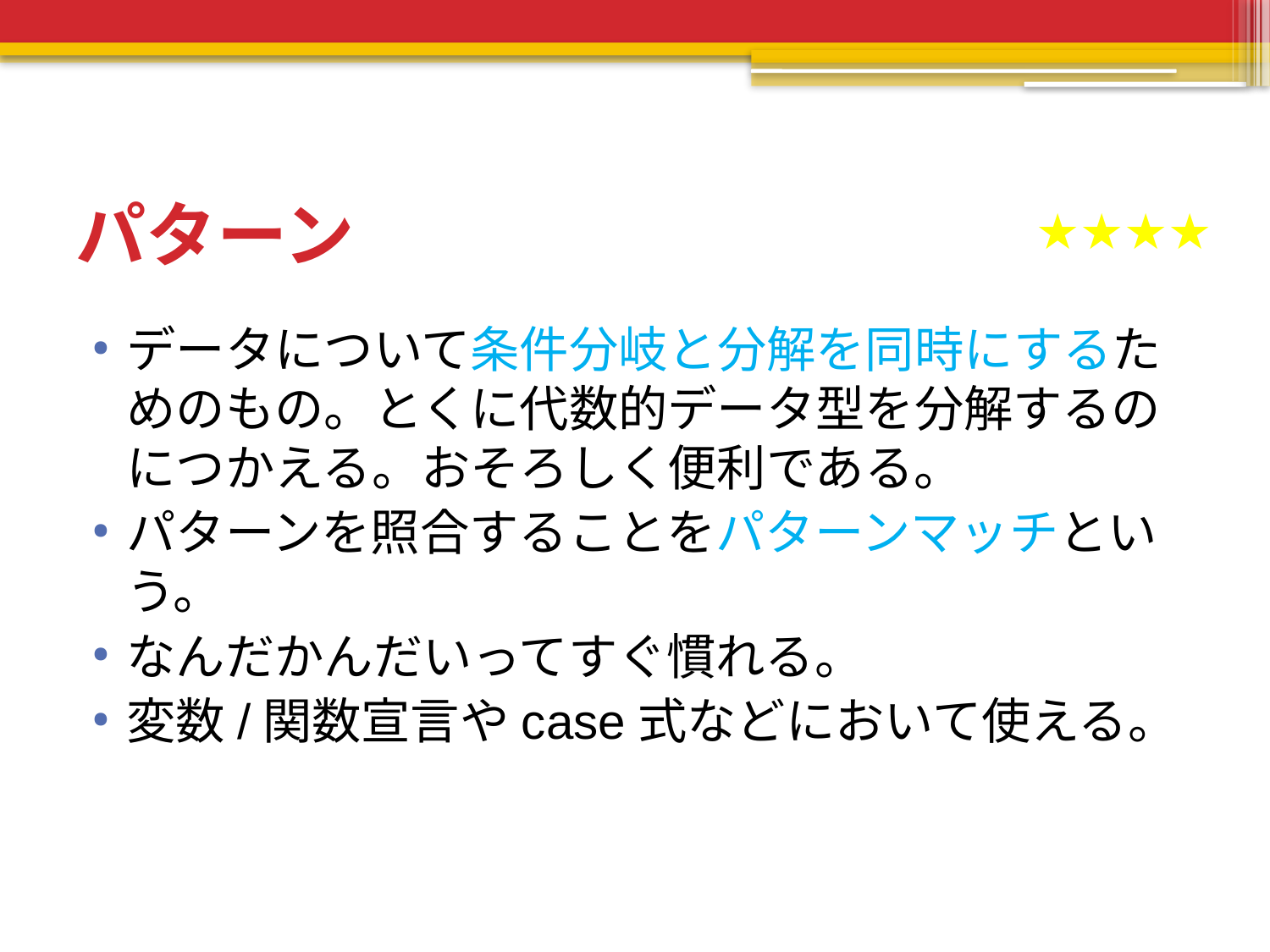

# パターン
★★★★★
データについて条件分岐と分解を同時にするためのもの。とくに代数的データ型を分解するのにつかえる。おそろしく便利である。
パターンを照合することをパターンマッチという。
なんだかんだいってすぐ慣れる。
変数/関数宣言やcase式などにおいて使える。